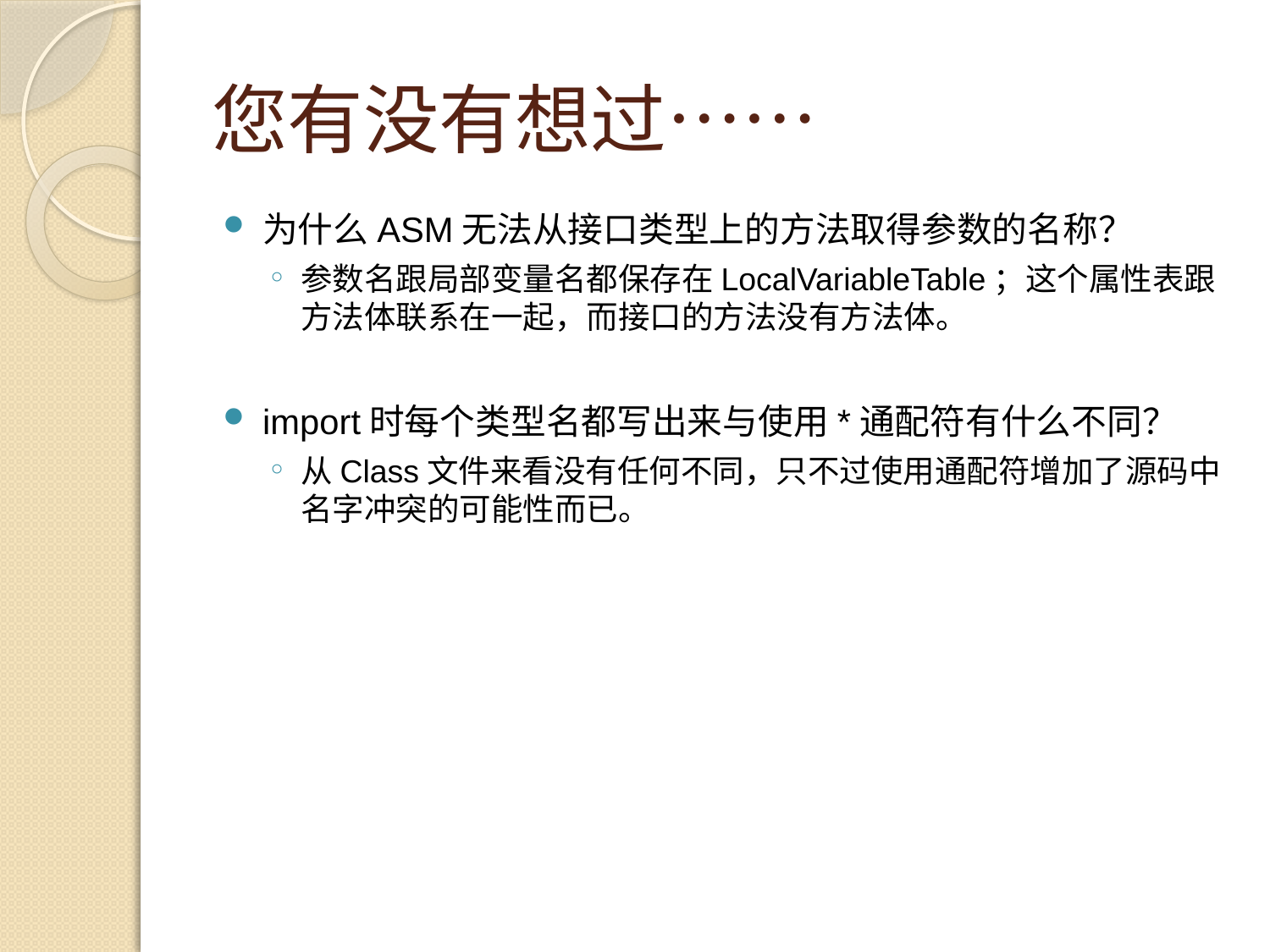

# 您有没有想过……
为什么ASM无法从接口类型上的方法取得参数的名称？
参数名跟局部变量名都保存在LocalVariableTable；这个属性表跟方法体联系在一起，而接口的方法没有方法体。

import时每个类型名都写出来与使用*通配符有什么不同？
从Class文件来看没有任何不同，只不过使用通配符增加了源码中名字冲突的可能性而已。